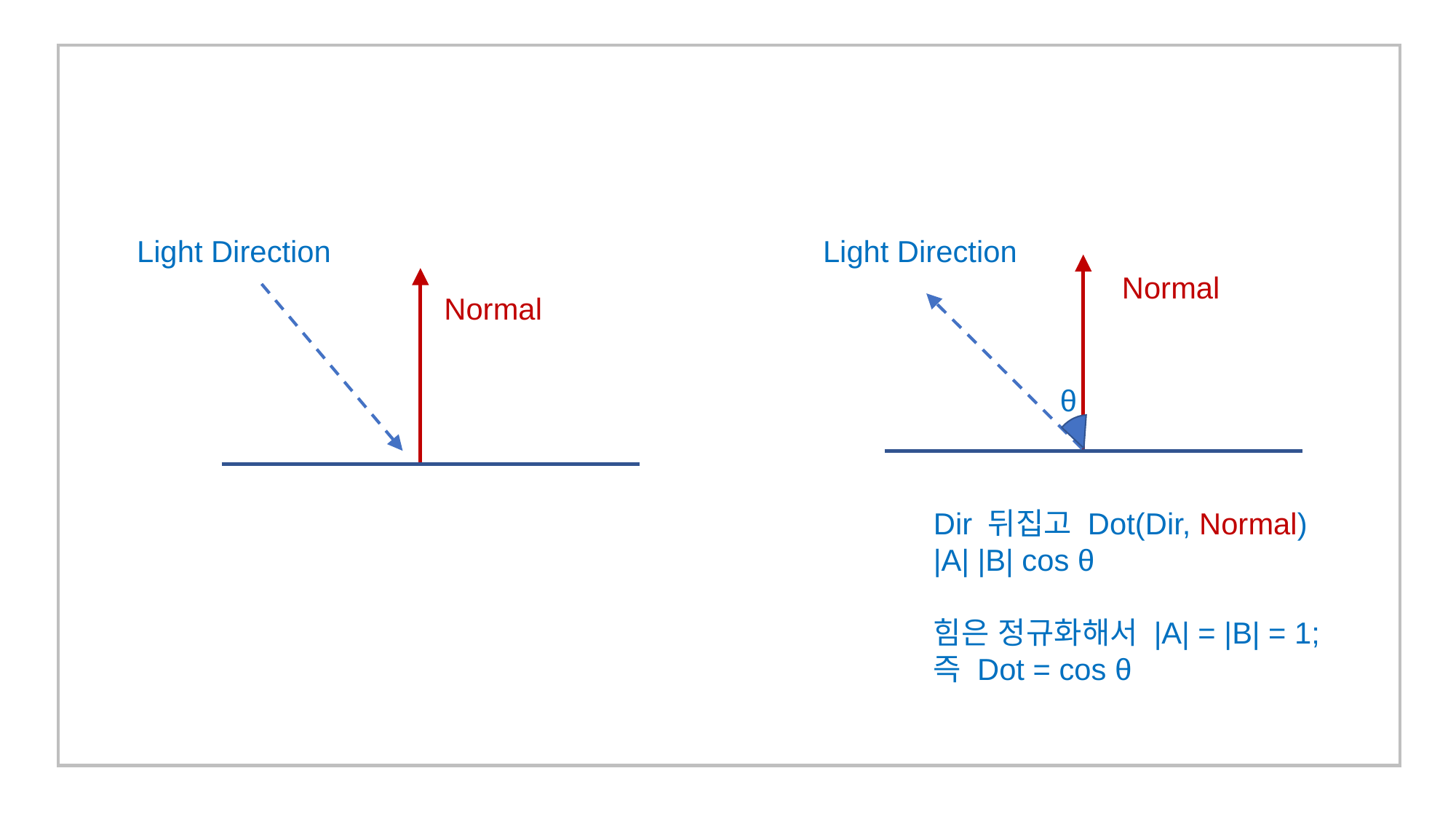

Light Direction
Light Direction
Normal
Normal
θ

Dir 뒤집고 Dot(Dir, Normal)
|A| |B| cos θ

힘은 정규화해서 |A| = |B| = 1;
즉 Dot = cos θ